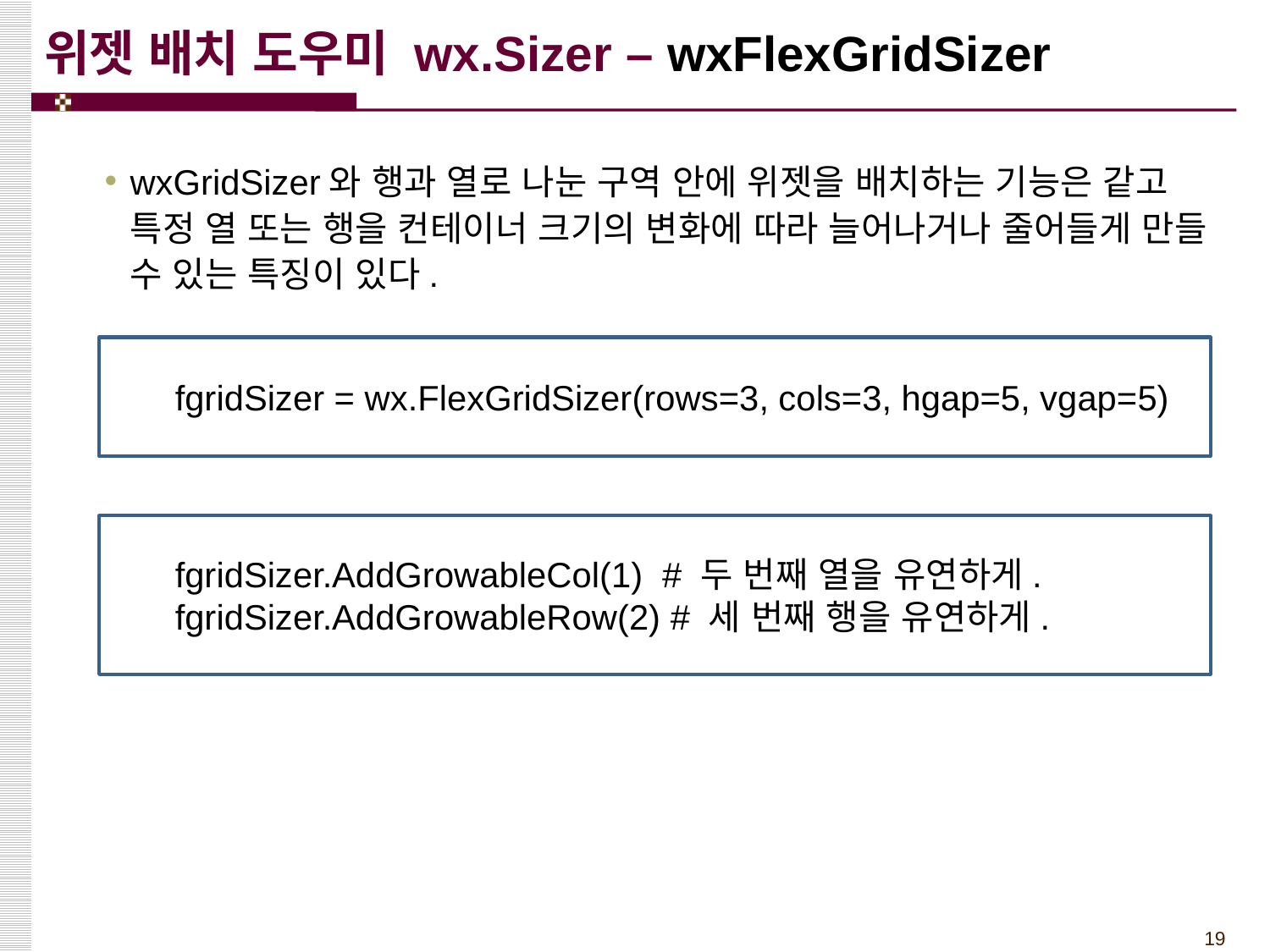

# 위젯 배치 도우미 wx.Sizer – wxFlexGridSizer
wxGridSizer와 행과 열로 나눈 구역 안에 위젯을 배치하는 기능은 같고 특정 열 또는 행을 컨테이너 크기의 변화에 따라 늘어나거나 줄어들게 만들 수 있는 특징이 있다.
fgridSizer = wx.FlexGridSizer(rows=3, cols=3, hgap=5, vgap=5)
fgridSizer.AddGrowableCol(1)  # 두 번째 열을 유연하게.
fgridSizer.AddGrowableRow(2) # 세 번째 행을 유연하게.